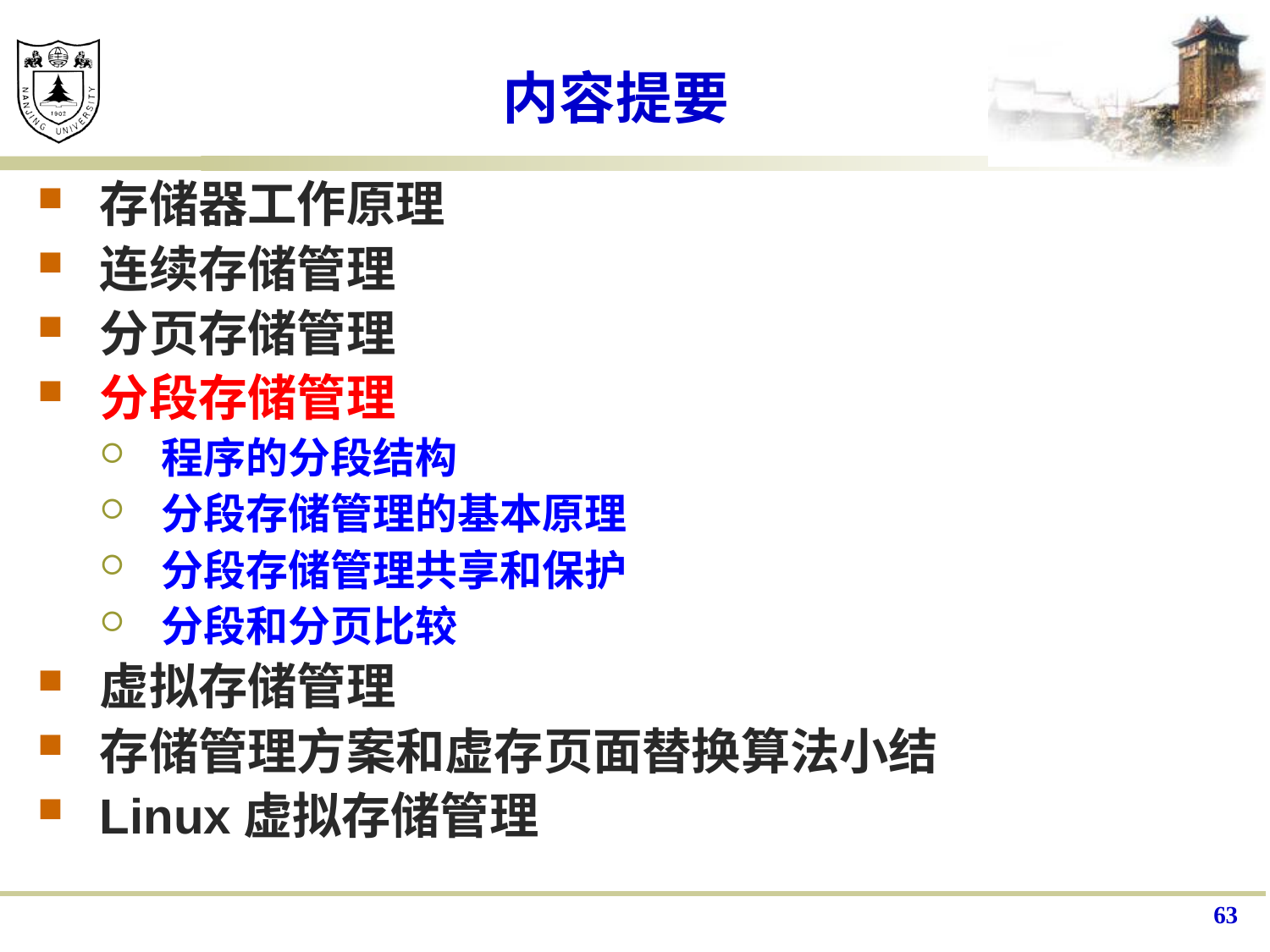

# 内容提要
存储器工作原理
连续存储管理
分页存储管理
分段存储管理
程序的分段结构
分段存储管理的基本原理
分段存储管理共享和保护
分段和分页比较
虚拟存储管理
存储管理方案和虚存页面替换算法小结
Linux虚拟存储管理
63